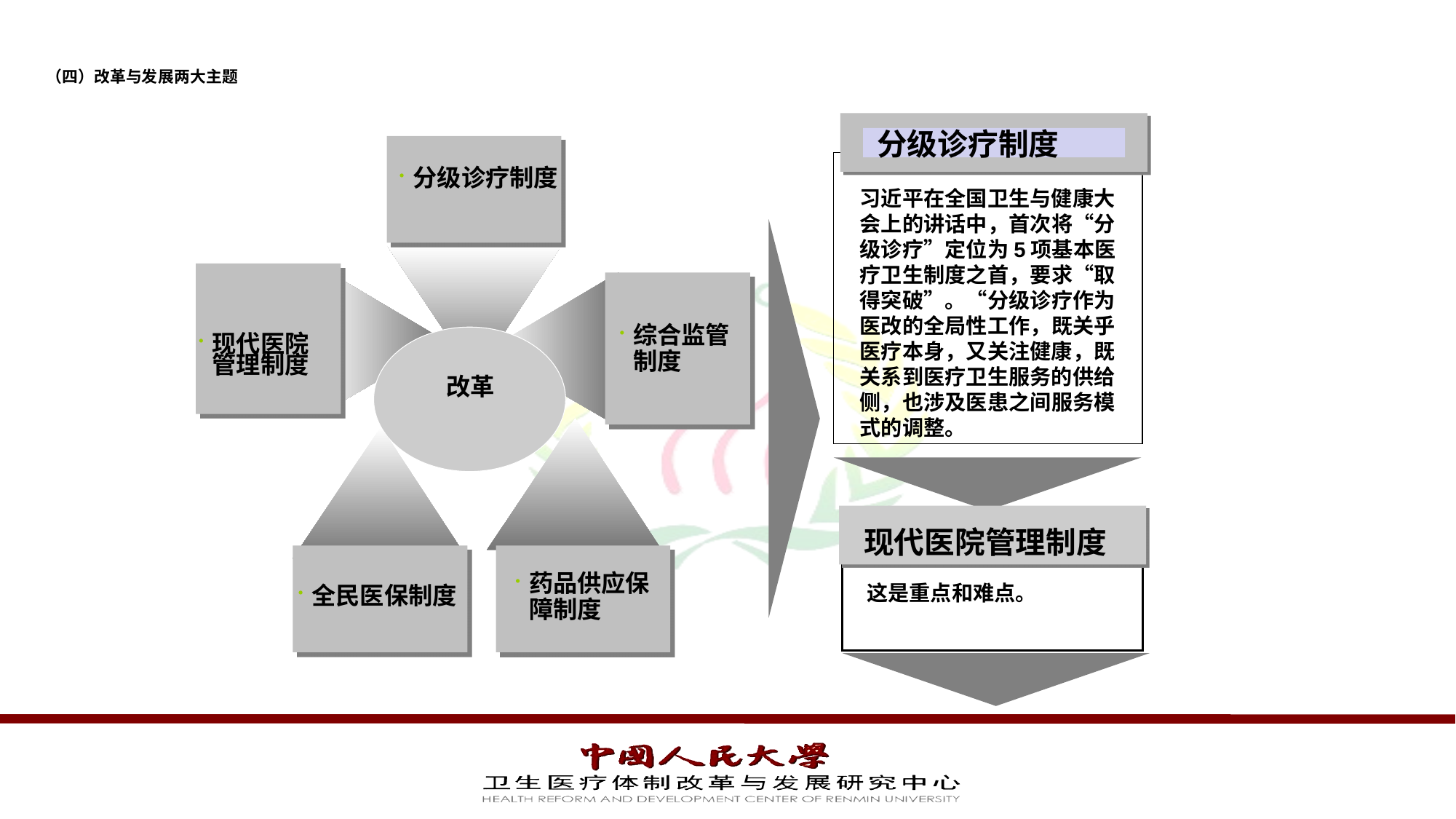

# （四）改革与发展两大主题

分级诊疗制度

分级诊疗制度
习近平在全国卫生与健康大会上的讲话中，首次将“分级诊疗”定位为5项基本医疗卫生制度之首，要求“取得突破”。“分级诊疗作为医改的全局性工作，既关乎医疗本身，又关注健康，既关系到医疗卫生服务的供给侧，也涉及医患之间服务模式的调整。

综合监管制度

现代医院管理制度

改革

现代医院管理制度
全民医保制度

药品供应保障制度
这是重点和难点。